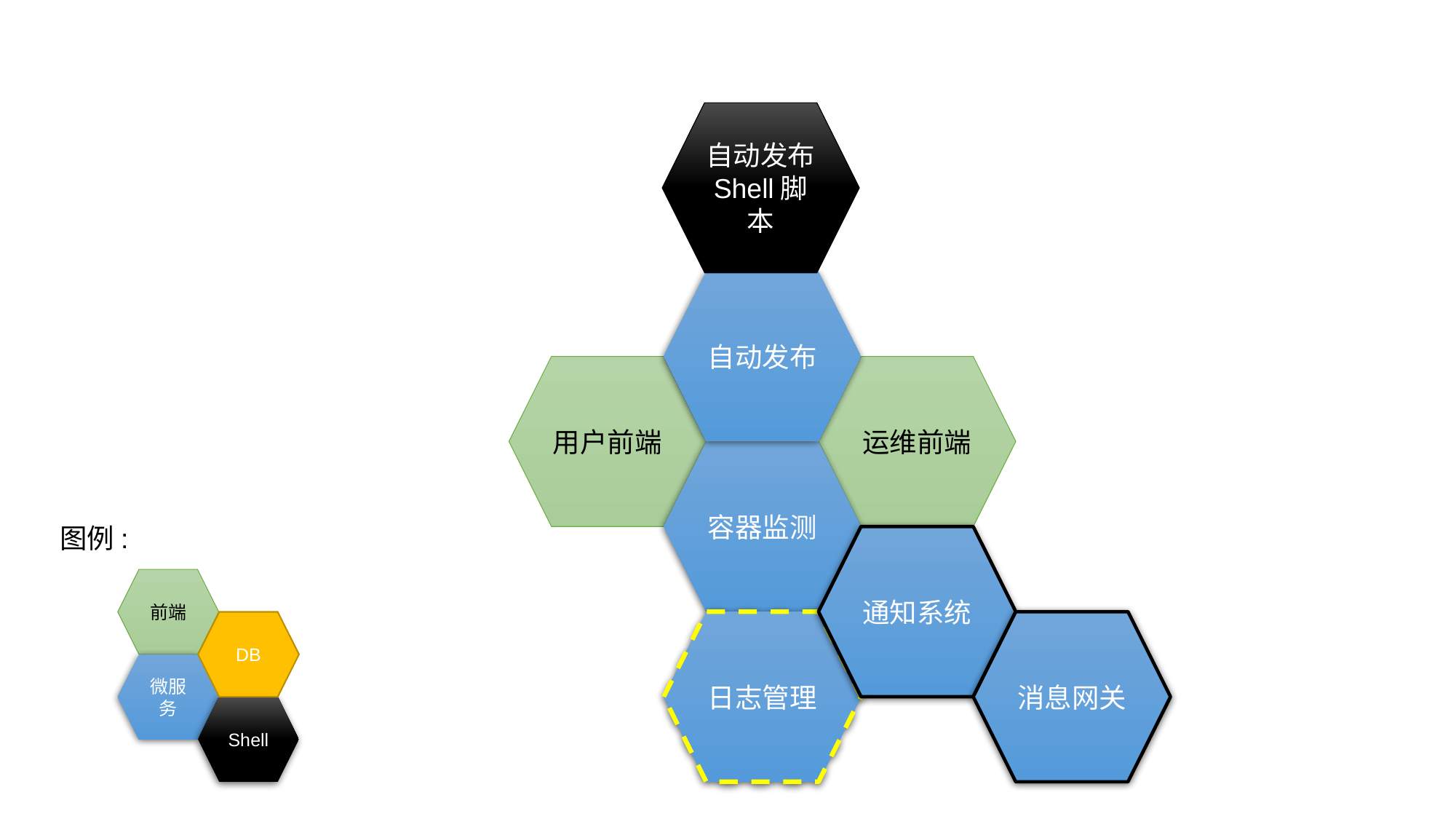

自动发布
Shell脚本
自动发布
用户前端
运维前端
容器监测
图例:
前端
DB
微服务
Shell
通知系统
日志管理
消息网关